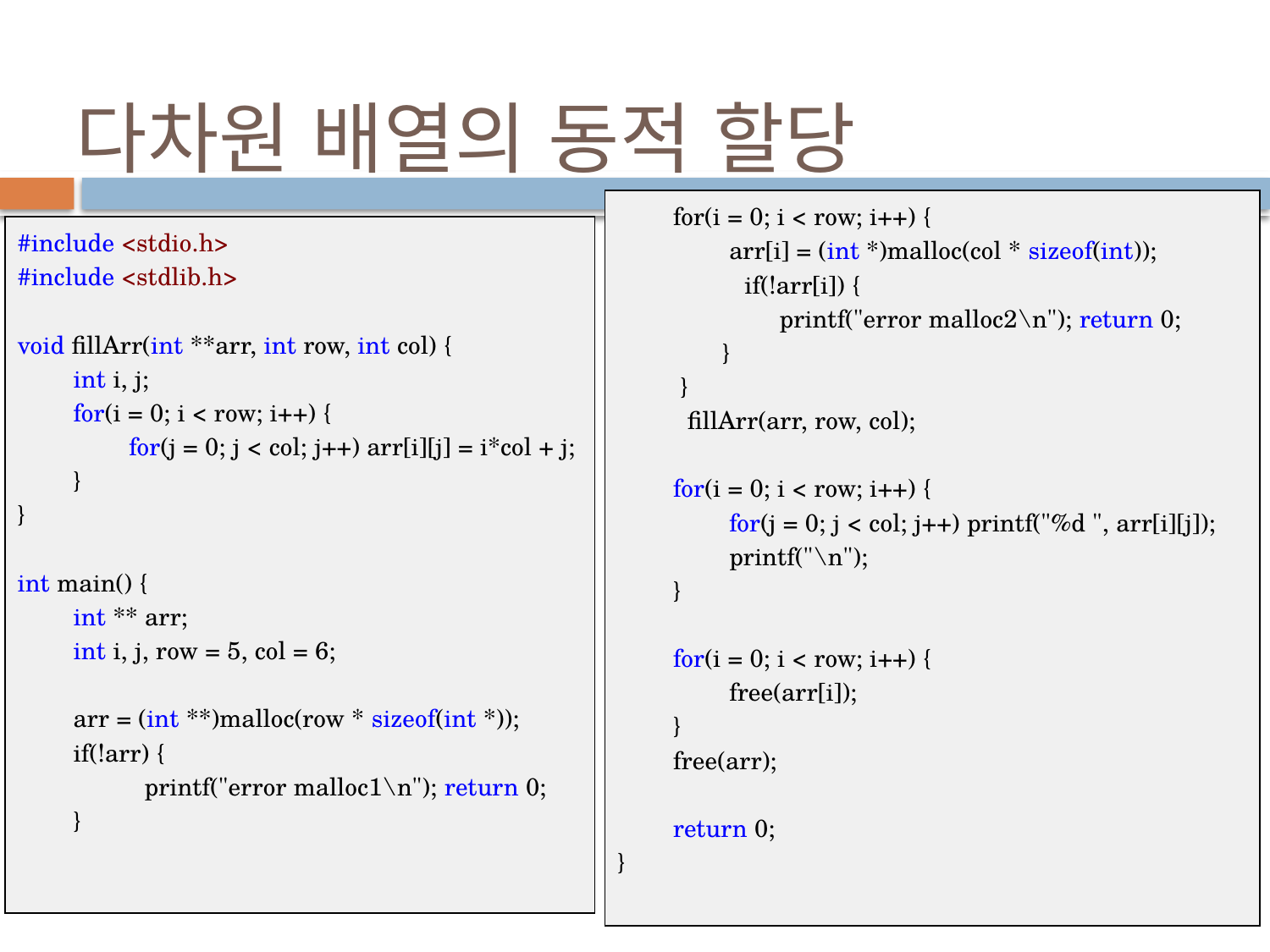

# 다차원 배열의 동적 할당
        for(i = 0; i < row; i++) {
                arr[i] = (int *)malloc(col * sizeof(int));
	if(!arr[i]) {
	     printf("error malloc2\n"); return 0;
               }
         }
          fillArr(arr, row, col);

        for(i = 0; i < row; i++) {
                for(j = 0; j < col; j++) printf("%d ", arr[i][j]);
                printf("\n");
        }

        for(i = 0; i < row; i++) {
                free(arr[i]);
        }
        free(arr);

        return 0;
}

#include <stdio.h>
#include <stdlib.h>

void fillArr(int **arr, int row, int col) {
        int i, j;
        for(i = 0; i < row; i++) {
                for(j = 0; j < col; j++) arr[i][j] = i*col + j;
        }
}

int main() {
        int ** arr;
        int i, j, row = 5, col = 6;

        arr = (int **)malloc(row * sizeof(int *));
        if(!arr) {
	printf("error malloc1\n"); return 0;
        }